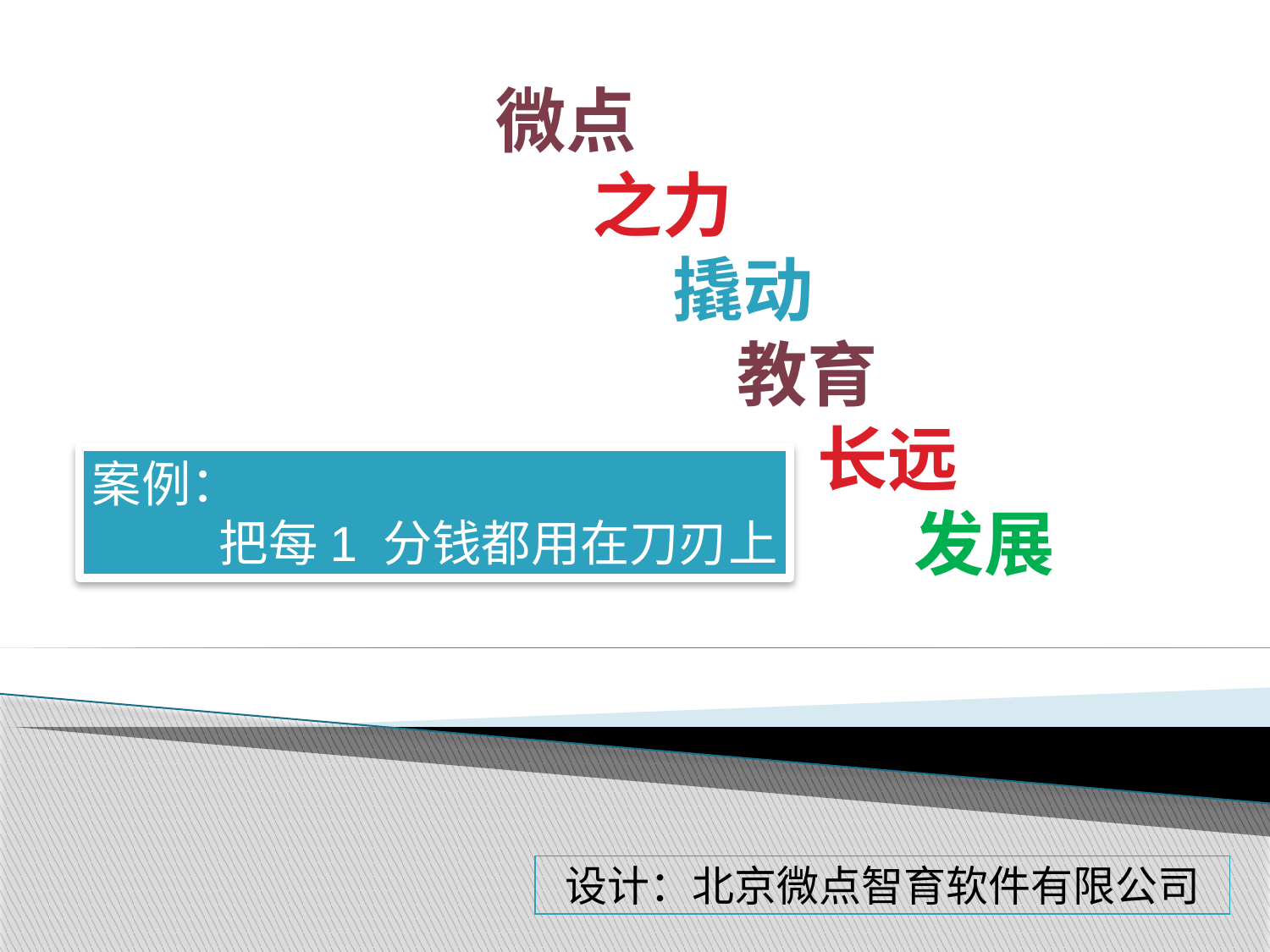

微点
           之力
                     撬动
                             教育
                                       长远
                                                   发展
案例：
	把每1 分钱都用在刀刃上
设计：北京微点智育软件有限公司